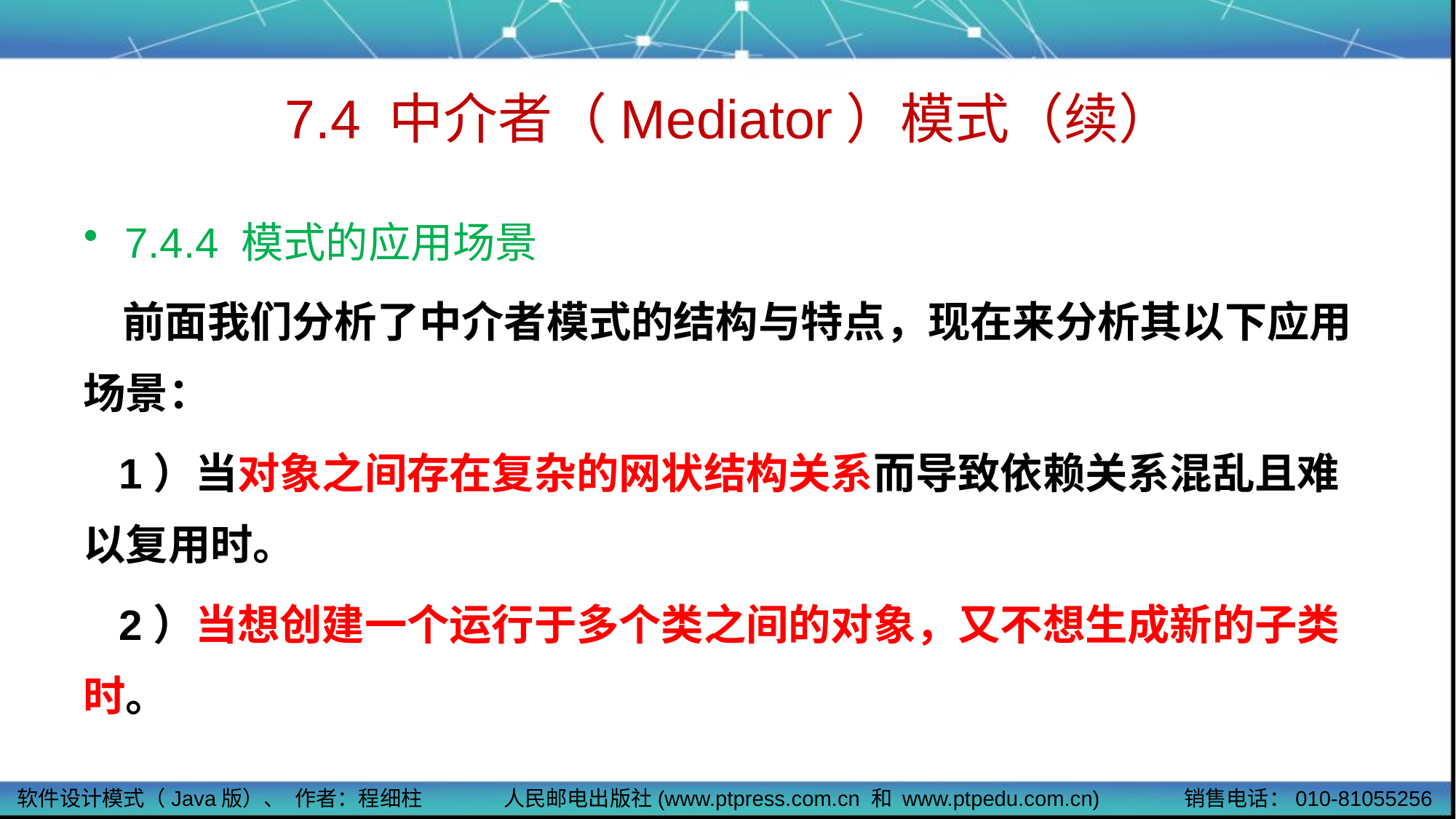

# 7.4 中介者（Mediator）模式（续）
7.4.4 模式的应用场景
   前面我们分析了中介者模式的结构与特点，现在来分析其以下应用场景：
   1）当对象之间存在复杂的网状结构关系而导致依赖关系混乱且难以复用时。
   2）当想创建一个运行于多个类之间的对象，又不想生成新的子类时。
软件设计模式（Java版）、  作者：程细柱
人民邮电出版社(www.ptpress.com.cn 和 www.ptpedu.com.cn)
销售电话：010-81055256